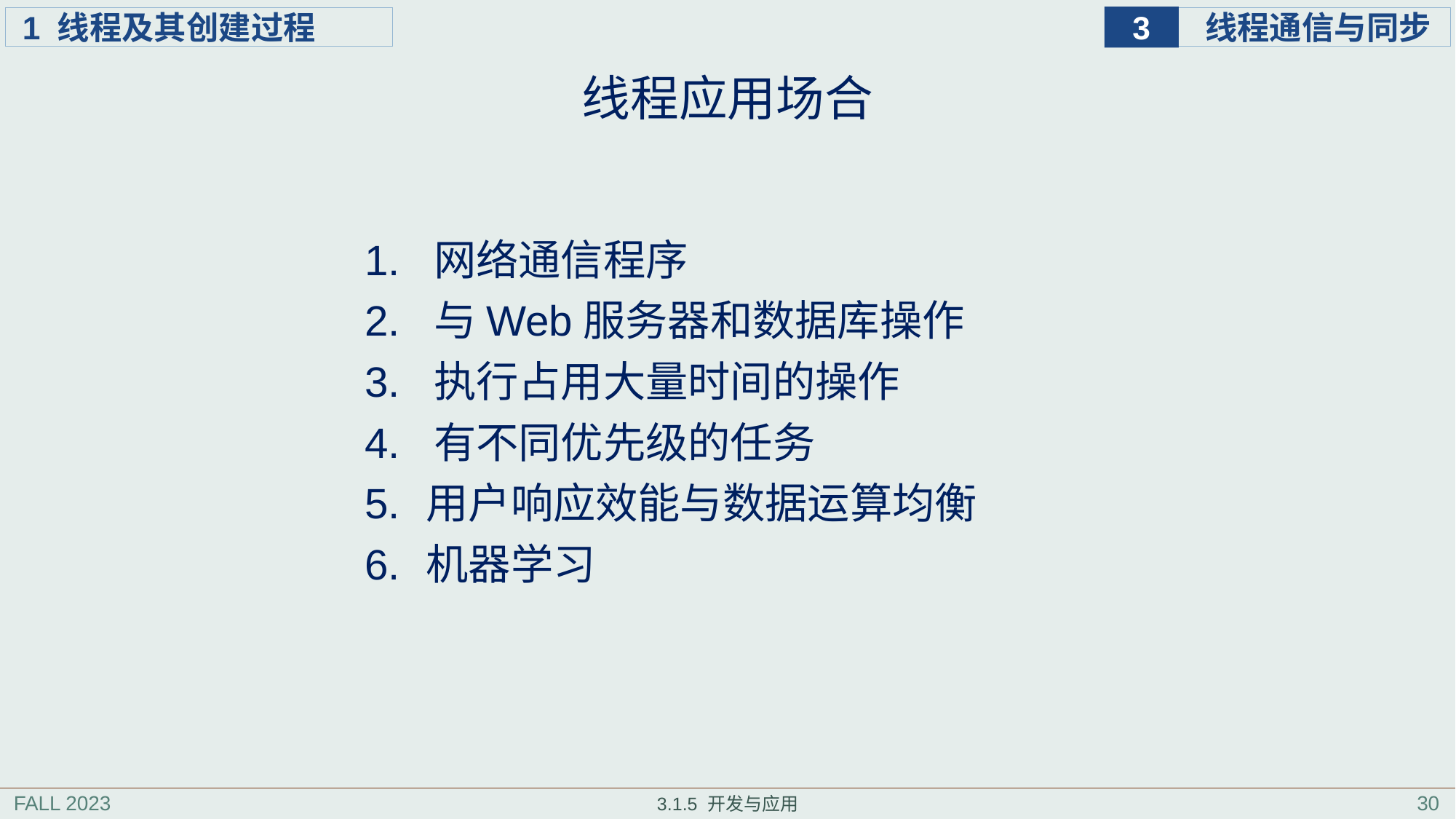

线程应用场合
1.  网络通信程序
2.  与Web服务器和数据库操作
3.  执行占用大量时间的操作
4.  有不同优先级的任务
用户响应效能与数据运算均衡
机器学习
3.1.5 开发与应用